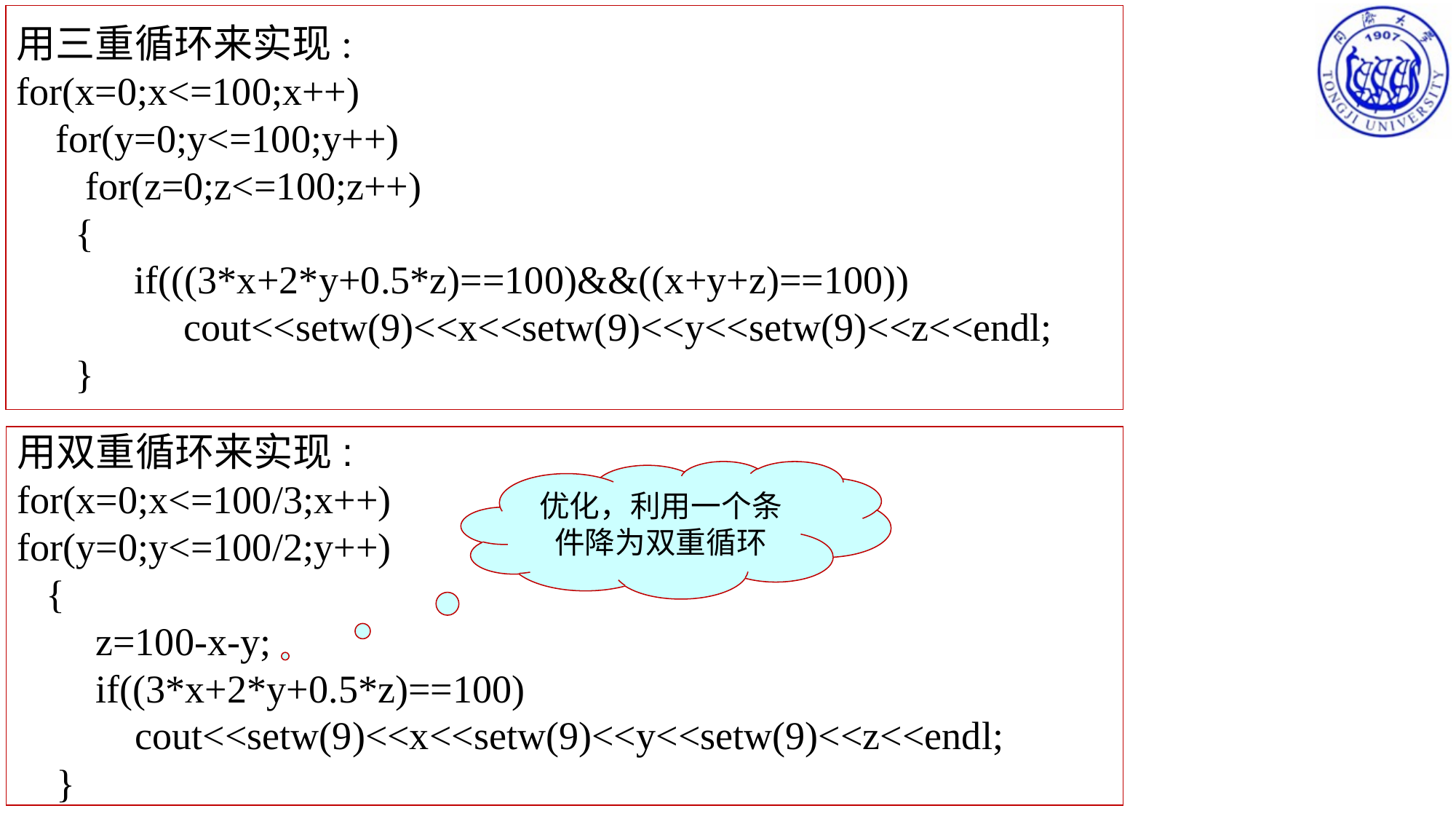

用三重循环来实现:
for(x=0;x<=100;x++)
    for(y=0;y<=100;y++)
       for(z=0;z<=100;z++)
      {
            if(((3*x+2*y+0.5*z)==100)&&((x+y+z)==100))
                 cout<<setw(9)<<x<<setw(9)<<y<<setw(9)<<z<<endl;
      }
用双重循环来实现:
for(x=0;x<=100/3;x++)
for(y=0;y<=100/2;y++)
   {
        z=100-x-y;
        if((3*x+2*y+0.5*z)==100)
            cout<<setw(9)<<x<<setw(9)<<y<<setw(9)<<z<<endl;
    }
优化，利用一个条件降为双重循环